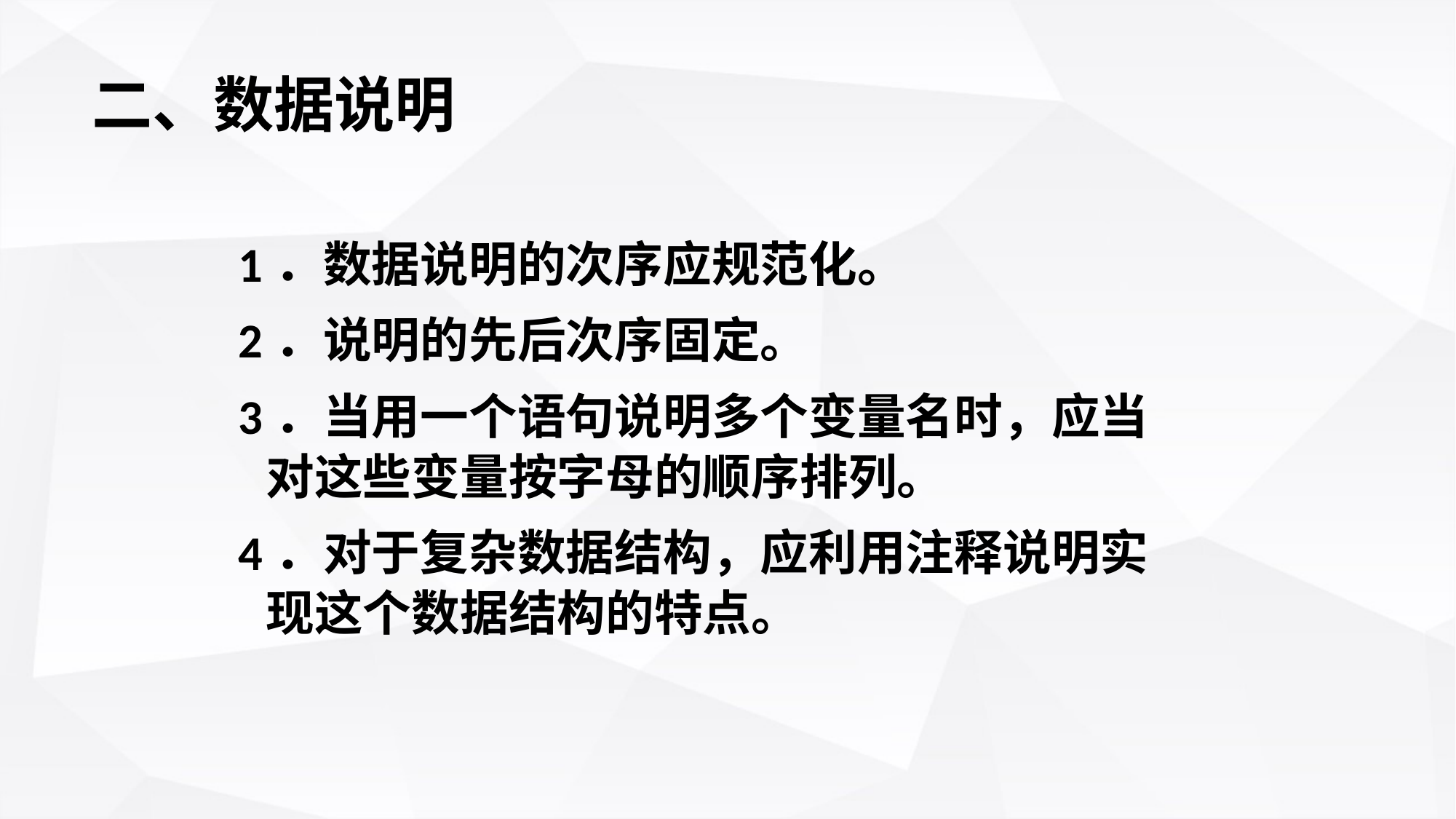

# 二、数据说明
1．数据说明的次序应规范化。
2．说明的先后次序固定。
3．当用一个语句说明多个变量名时，应当对这些变量按字母的顺序排列。
4．对于复杂数据结构，应利用注释说明实现这个数据结构的特点。